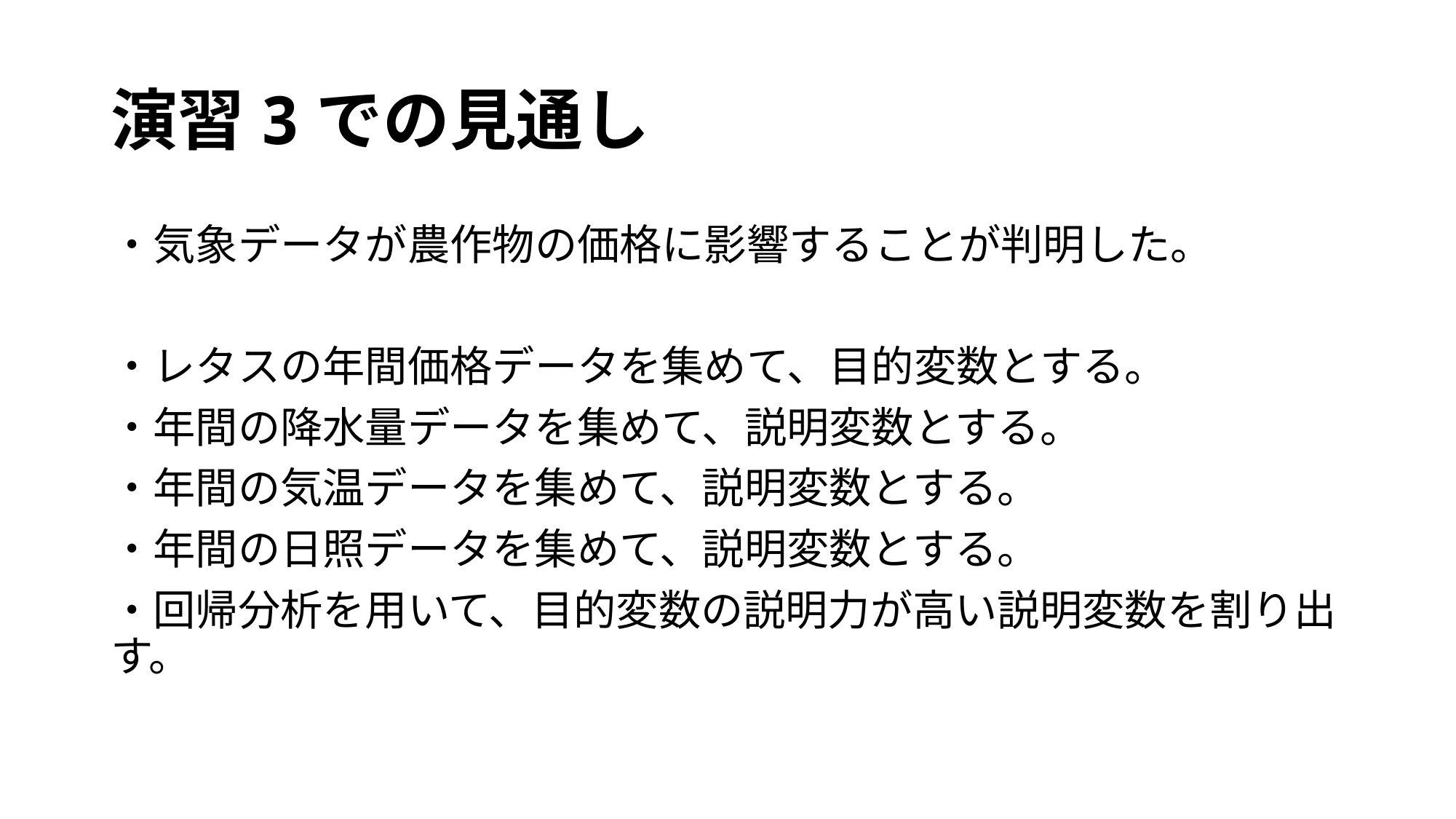

# 演習3での見通し
・気象データが農作物の価格に影響することが判明した。

・レタスの年間価格データを集めて、目的変数とする。
・年間の降水量データを集めて、説明変数とする。
・年間の気温データを集めて、説明変数とする。
・年間の日照データを集めて、説明変数とする。
・回帰分析を用いて、目的変数の説明力が高い説明変数を割り出す。